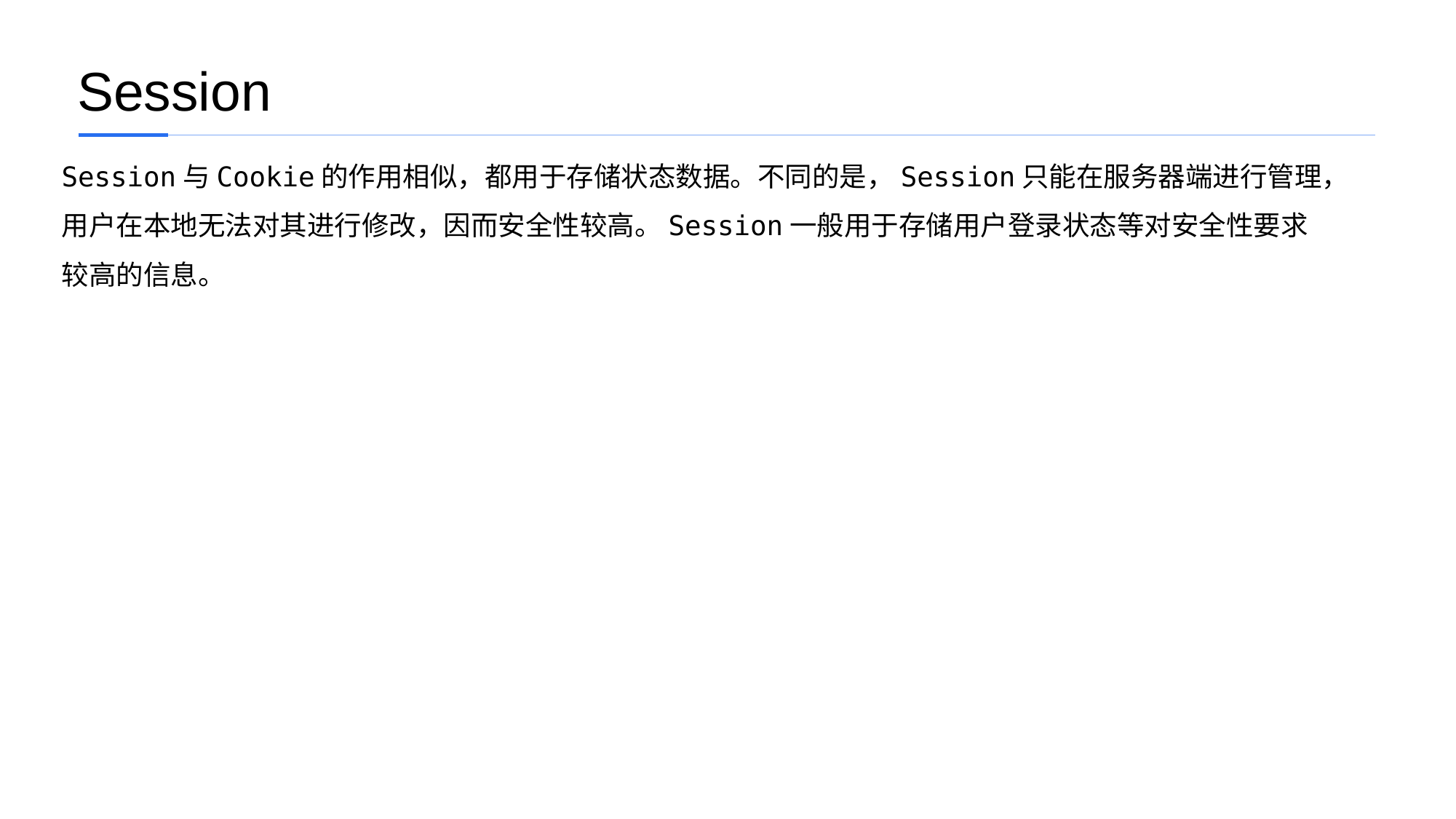

Session
Session与Cookie的作用相似，都用于存储状态数据。不同的是，Session只能在服务器端进行管理，用户在本地无法对其进行修改，因而安全性较高。Session一般用于存储用户登录状态等对安全性要求较高的信息。